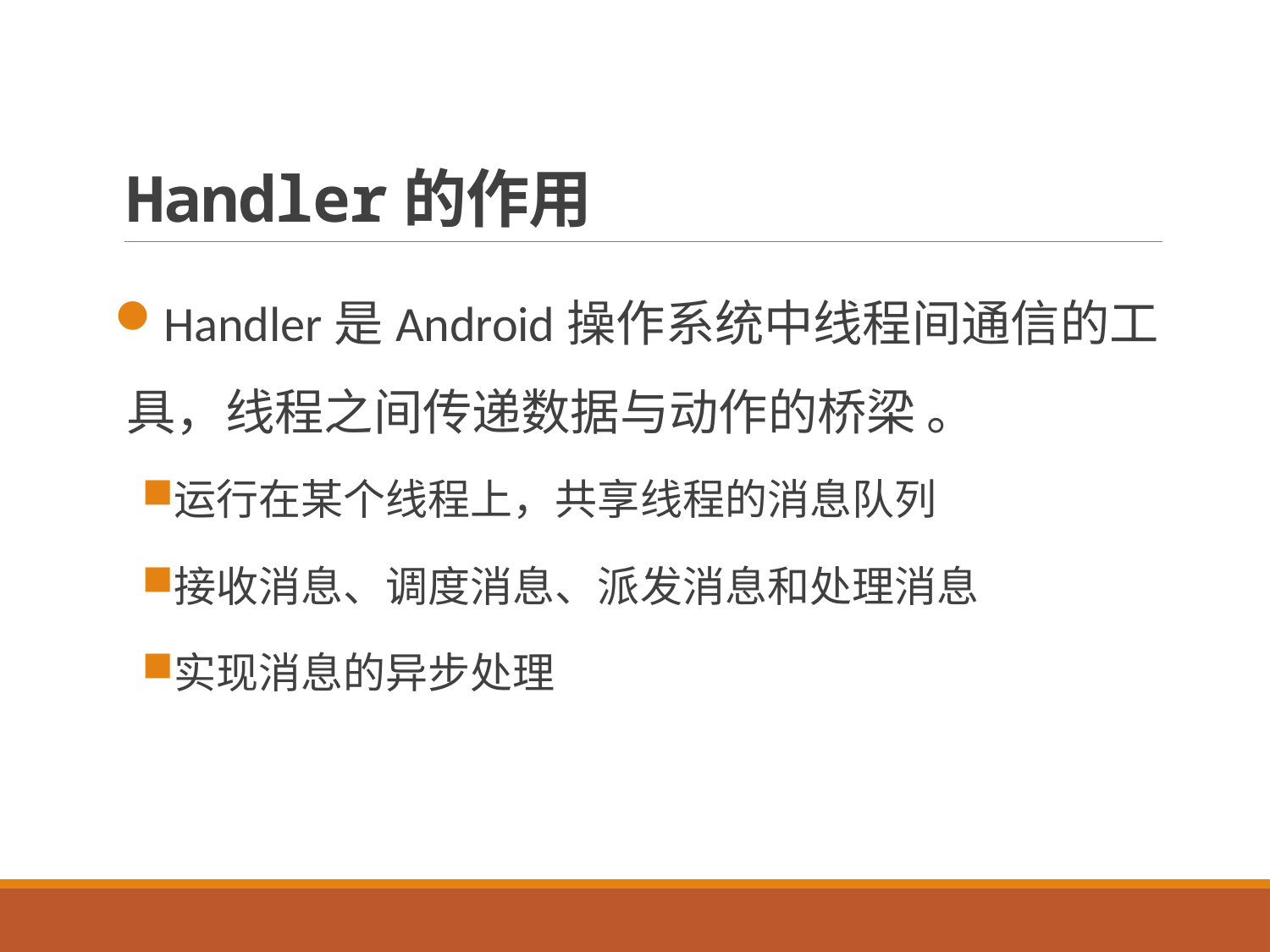

# Handler的作用
Handler是Android操作系统中线程间通信的工具，线程之间传递数据与动作的桥梁 。
运行在某个线程上，共享线程的消息队列
接收消息、调度消息、派发消息和处理消息
实现消息的异步处理